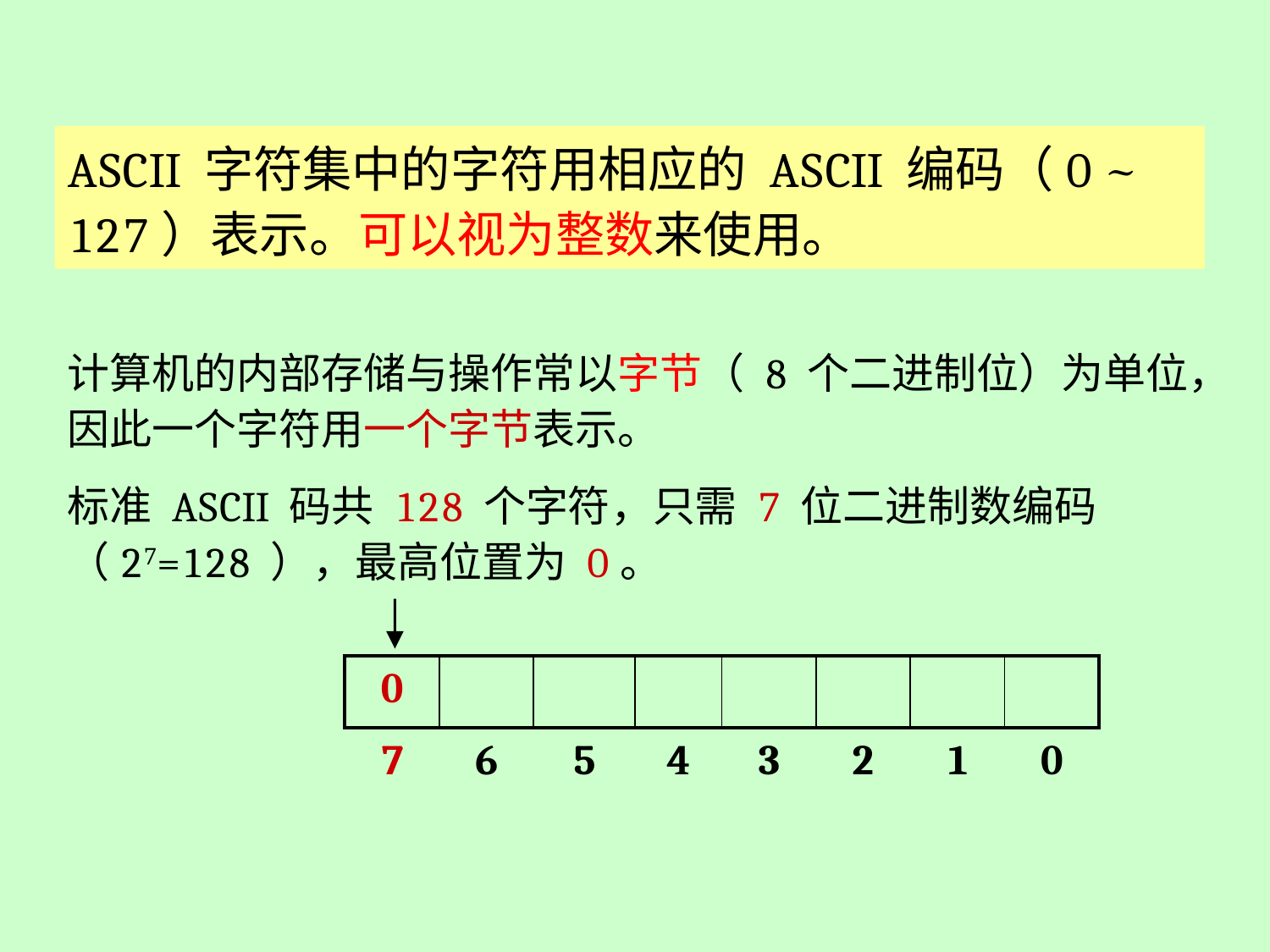

ASCII 字符集中的字符用相应的 ASCII 编码（0 ~ 127）表示。可以视为整数来使用。
计算机的内部存储与操作常以字节（ 8 个二进制位）为单位，因此一个字符用一个字节表示。
标准 ASCII 码共 128 个字符，只需 7 位二进制数编码（27=128 ），最高位置为 0。

| 0 |  |  |  |  |  |  |  |
| --- | --- | --- | --- | --- | --- | --- | --- |
| 7 | 6 | 5 | 4 | 3 | 2 | 1 | 0 |
18